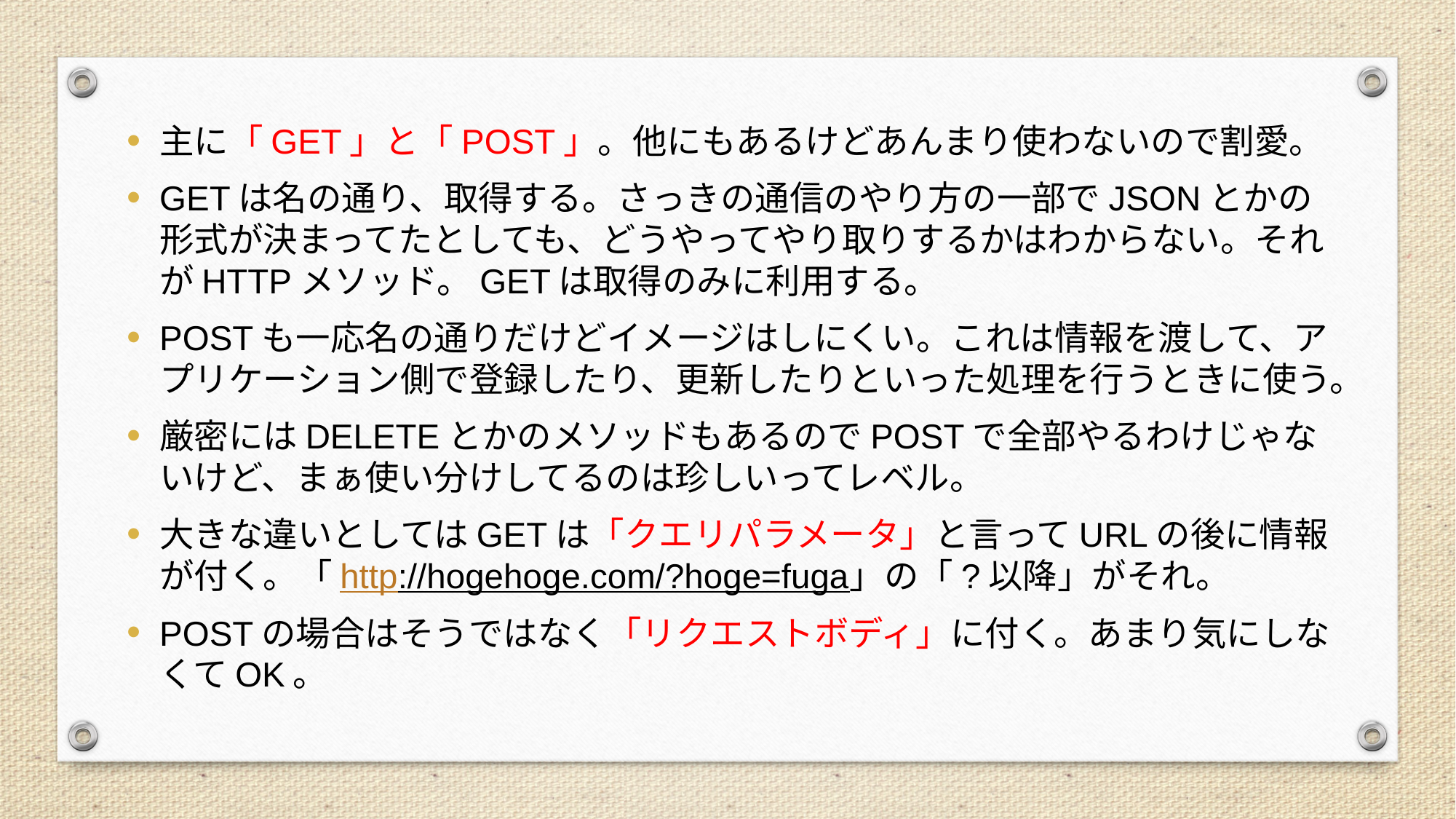

主に「GET」と「POST」。他にもあるけどあんまり使わないので割愛。
GETは名の通り、取得する。さっきの通信のやり方の一部でJSONとかの形式が決まってたとしても、どうやってやり取りするかはわからない。それがHTTPメソッド。GETは取得のみに利用する。
POSTも一応名の通りだけどイメージはしにくい。これは情報を渡して、アプリケーション側で登録したり、更新したりといった処理を行うときに使う。
厳密にはDELETEとかのメソッドもあるのでPOSTで全部やるわけじゃないけど、まぁ使い分けしてるのは珍しいってレベル。
大きな違いとしてはGETは「クエリパラメータ」と言ってURLの後に情報が付く。「http://hogehoge.com/?hoge=fuga」の「?以降」がそれ。
POSTの場合はそうではなく「リクエストボディ」に付く。あまり気にしなくてOK。